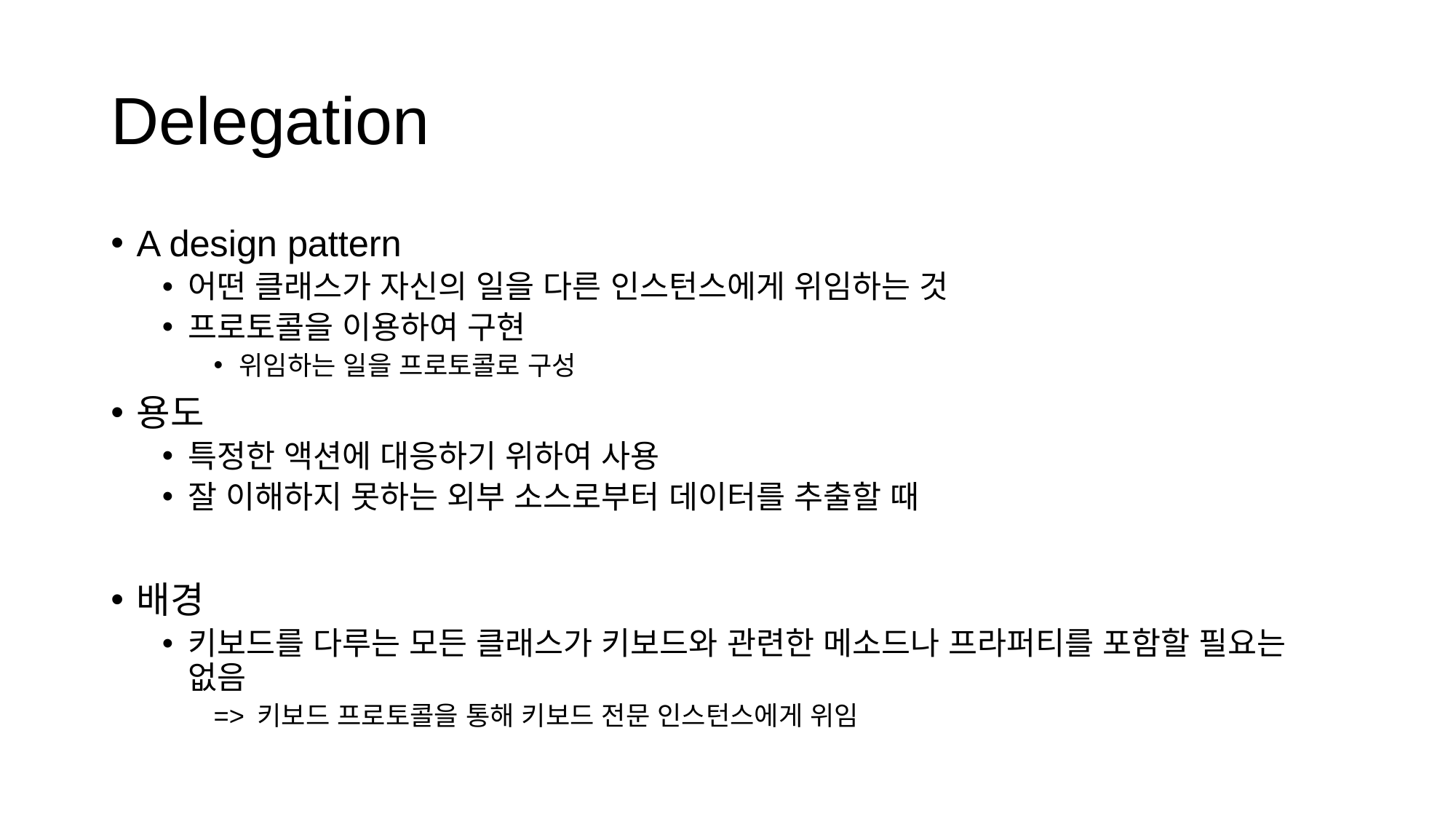

# Delegation
A design pattern
어떤 클래스가 자신의 일을 다른 인스턴스에게 위임하는 것
프로토콜을 이용하여 구현
위임하는 일을 프로토콜로 구성
용도
특정한 액션에 대응하기 위하여 사용
잘 이해하지 못하는 외부 소스로부터 데이터를 추출할 때

배경
키보드를 다루는 모든 클래스가 키보드와 관련한 메소드나 프라퍼티를 포함할 필요는 없음
=> 키보드 프로토콜을 통해 키보드 전문 인스턴스에게 위임